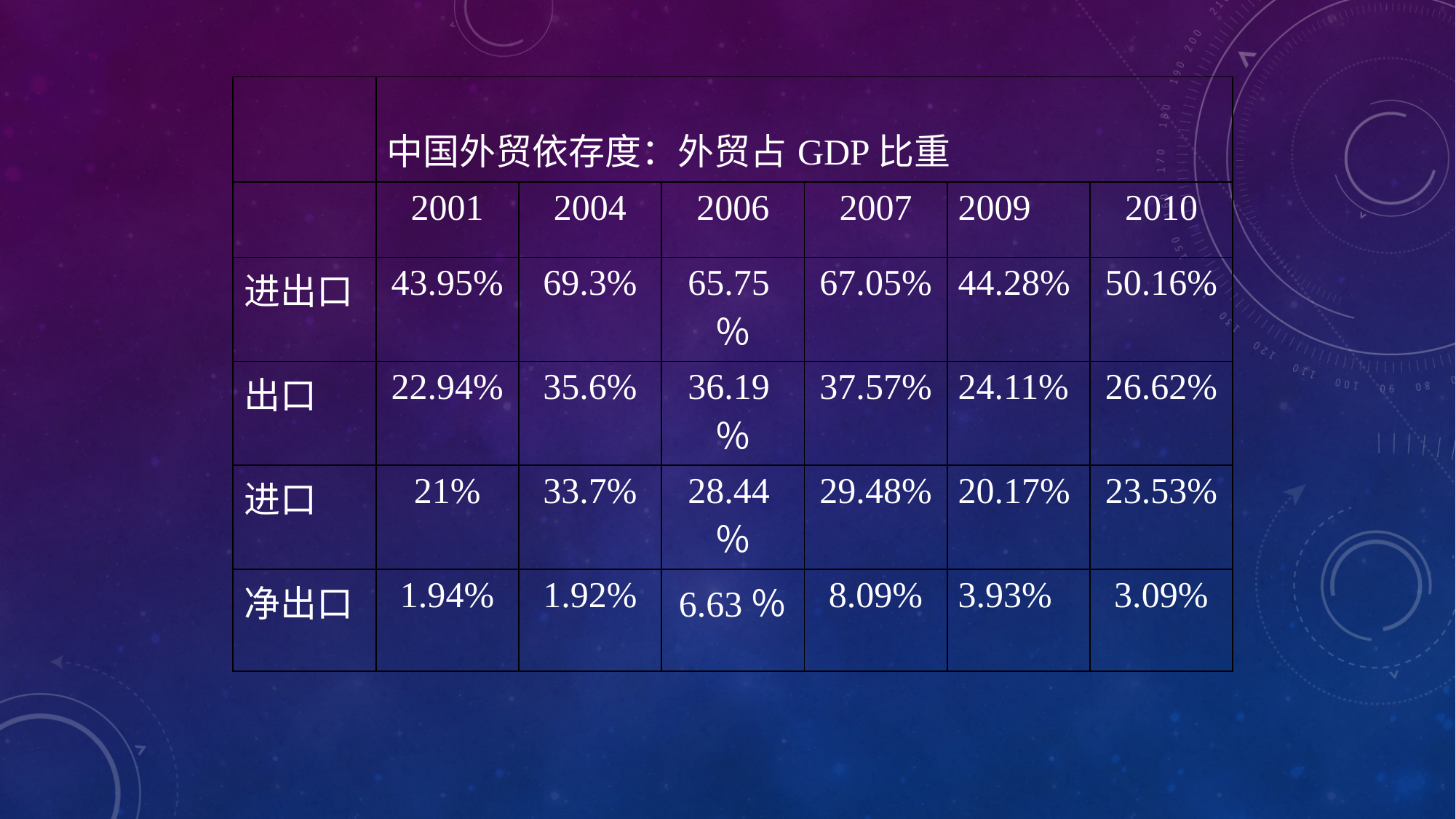

|  | 中国外贸依存度：外贸占GDP比重 |  |  |  |  |  |
| --- | --- | --- | --- | --- | --- | --- |
|  | 2001 | 2004 | 2006 | 2007 | 2009 | 2010 |
| 进出口 | 43.95% | 69.3% | 65.75％ | 67.05% | 44.28% | 50.16% |
| 出口 | 22.94% | 35.6% | 36.19％ | 37.57% | 24.11% | 26.62% |
| 进口 | 21% | 33.7% | 28.44％ | 29.48% | 20.17% | 23.53% |
| 净出口 | 1.94% | 1.92% | 6.63％ | 8.09% | 3.93% | 3.09% |